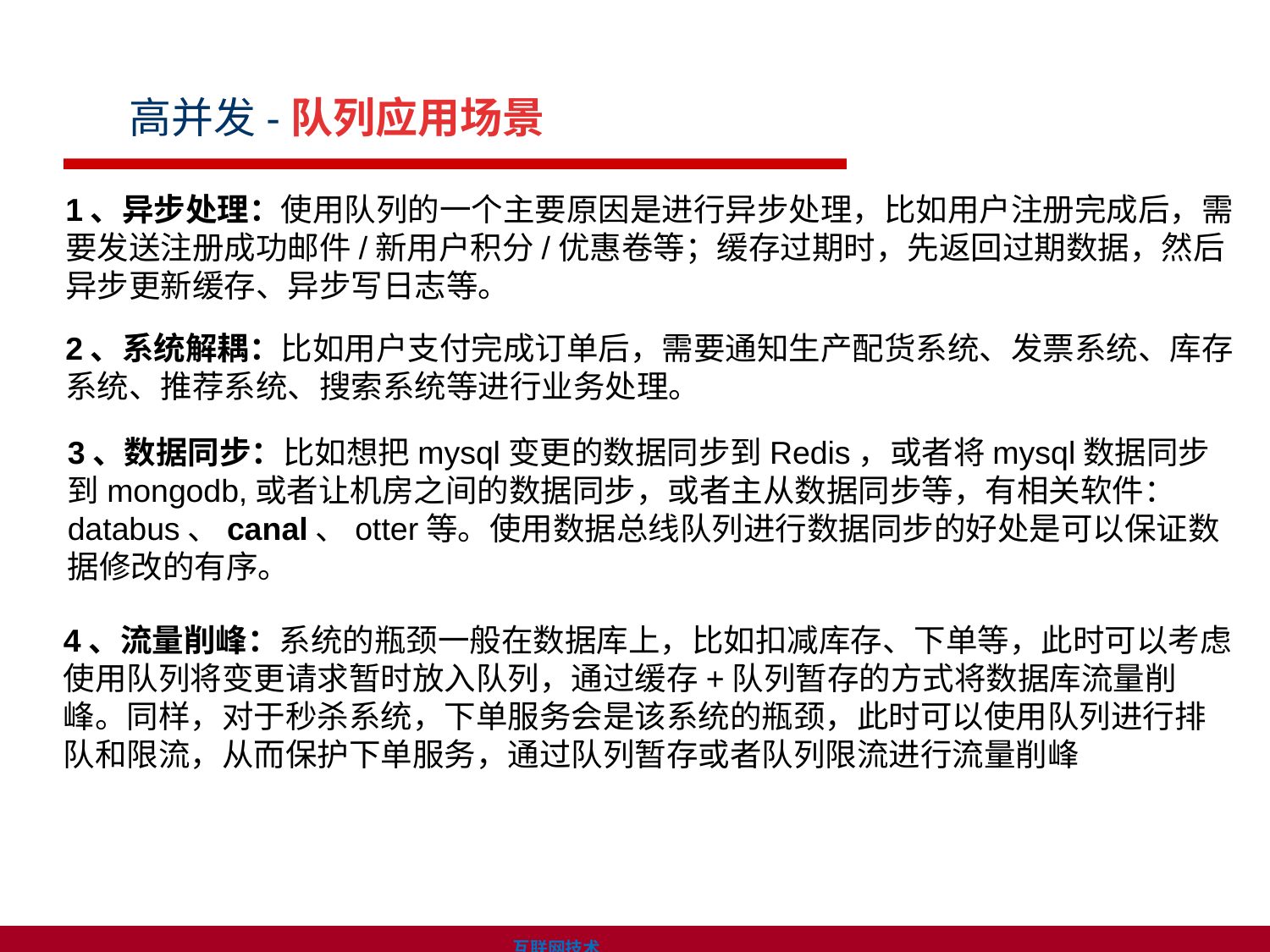

高并发-队列应用场景
1、异步处理：使用队列的一个主要原因是进行异步处理，比如用户注册完成后，需要发送注册成功邮件/新用户积分/优惠卷等；缓存过期时，先返回过期数据，然后异步更新缓存、异步写日志等。
2、系统解耦：比如用户支付完成订单后，需要通知生产配货系统、发票系统、库存系统、推荐系统、搜索系统等进行业务处理。
3、数据同步：比如想把mysql变更的数据同步到Redis，或者将mysql数据同步到mongodb,或者让机房之间的数据同步，或者主从数据同步等，有相关软件：databus、canal、otter等。使用数据总线队列进行数据同步的好处是可以保证数据修改的有序。
4、流量削峰：系统的瓶颈一般在数据库上，比如扣减库存、下单等，此时可以考虑使用队列将变更请求暂时放入队列，通过缓存+队列暂存的方式将数据库流量削峰。同样，对于秒杀系统，下单服务会是该系统的瓶颈，此时可以使用队列进行排队和限流，从而保护下单服务，通过队列暂存或者队列限流进行流量削峰